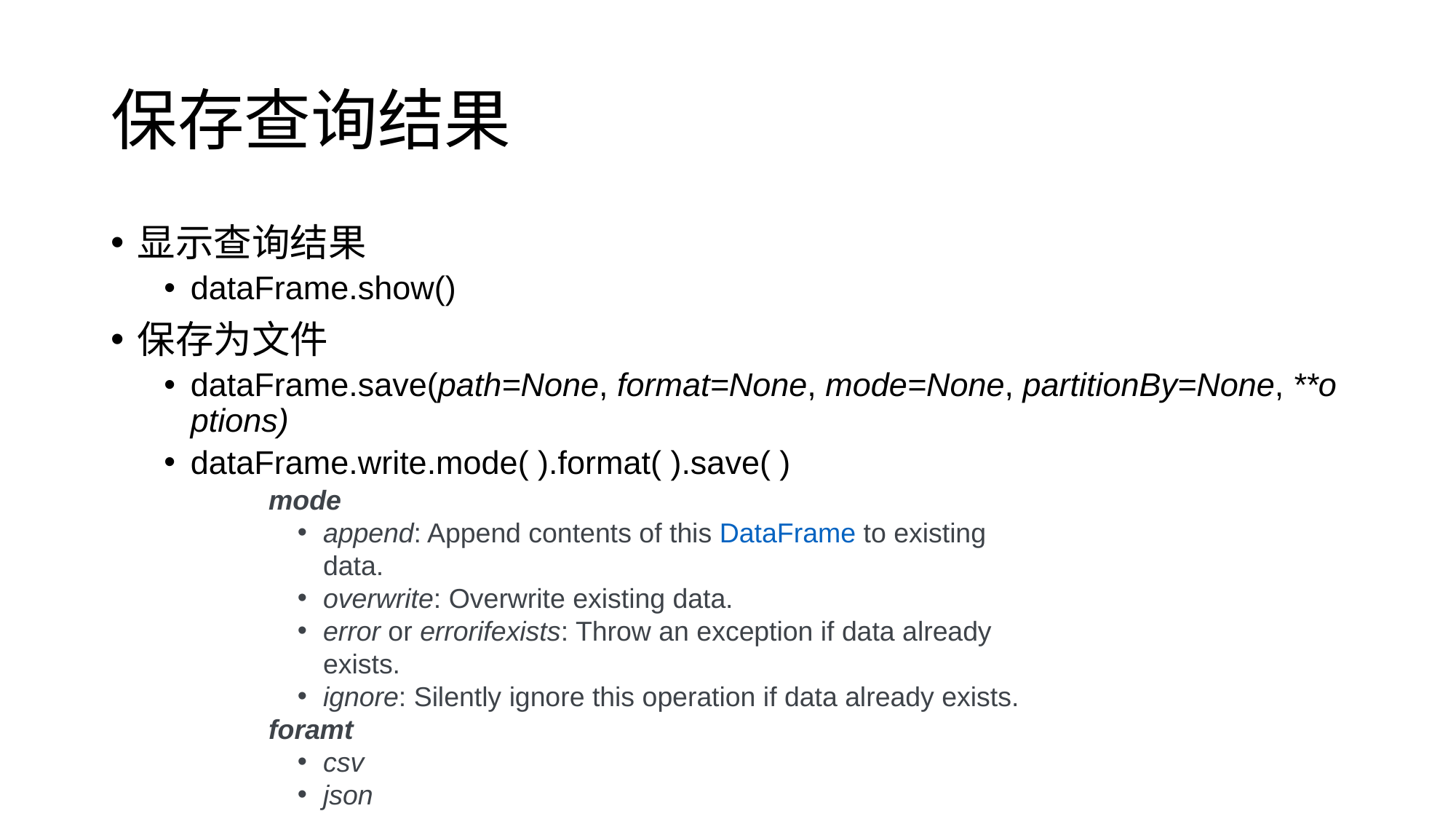

# 保存查询结果
显示查询结果
dataFrame.show()
保存为文件
dataFrame.save(path=None, format=None, mode=None, partitionBy=None, **options)
dataFrame.write.mode( ).format( ).save( )

mode
append: Append contents of this DataFrame to existing data.
overwrite: Overwrite existing data.
error or errorifexists: Throw an exception if data already exists.
ignore: Silently ignore this operation if data already exists.
foramt
csv
json